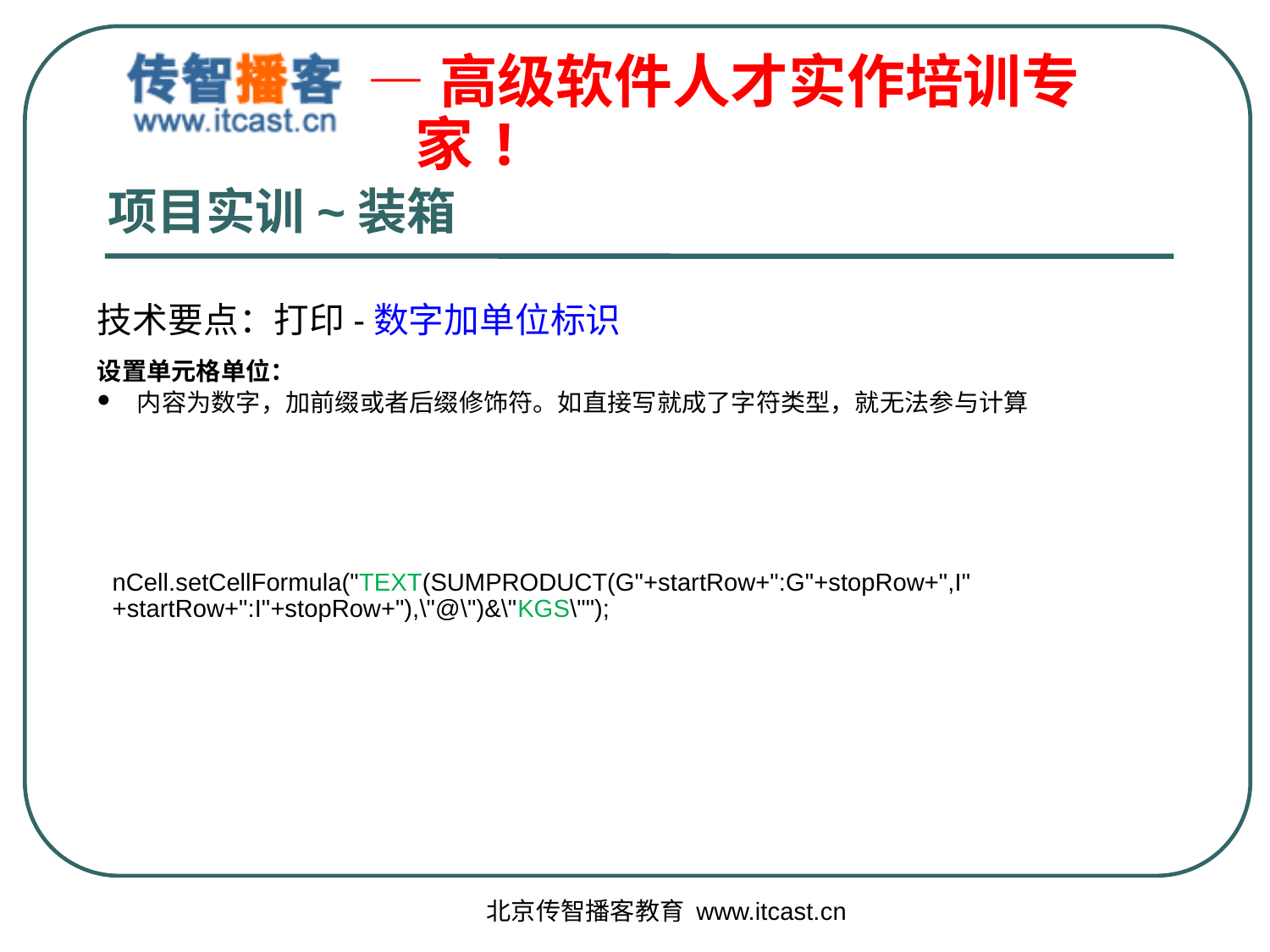

# 项目实训~装箱
技术要点：打印-数字加单位标识
设置单元格单位：
内容为数字，加前缀或者后缀修饰符。如直接写就成了字符类型，就无法参与计算
nCell.setCellFormula("TEXT(SUMPRODUCT(G"+startRow+":G"+stopRow+",I"+startRow+":I"+stopRow+"),\"@\")&\"KGS\"");
北京传智播客教育 www.itcast.cn